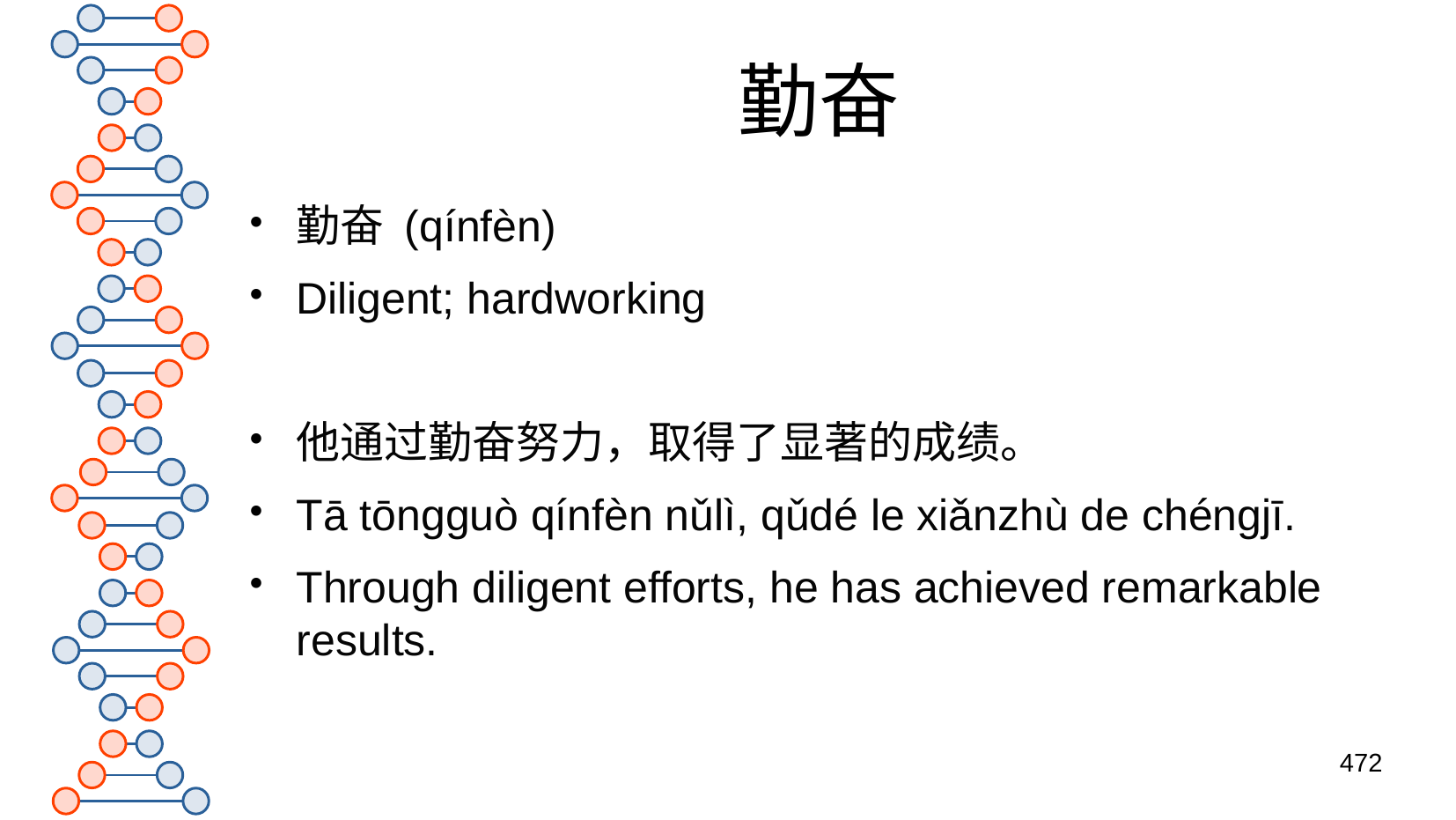

# 勤奋
勤奋 (qínfèn)
Diligent; hardworking

他通过勤奋努力，取得了显著的成绩。
Tā tōngguò qínfèn nǔlì, qǔdé le xiǎnzhù de chéngjī.
Through diligent efforts, he has achieved remarkable results.

472